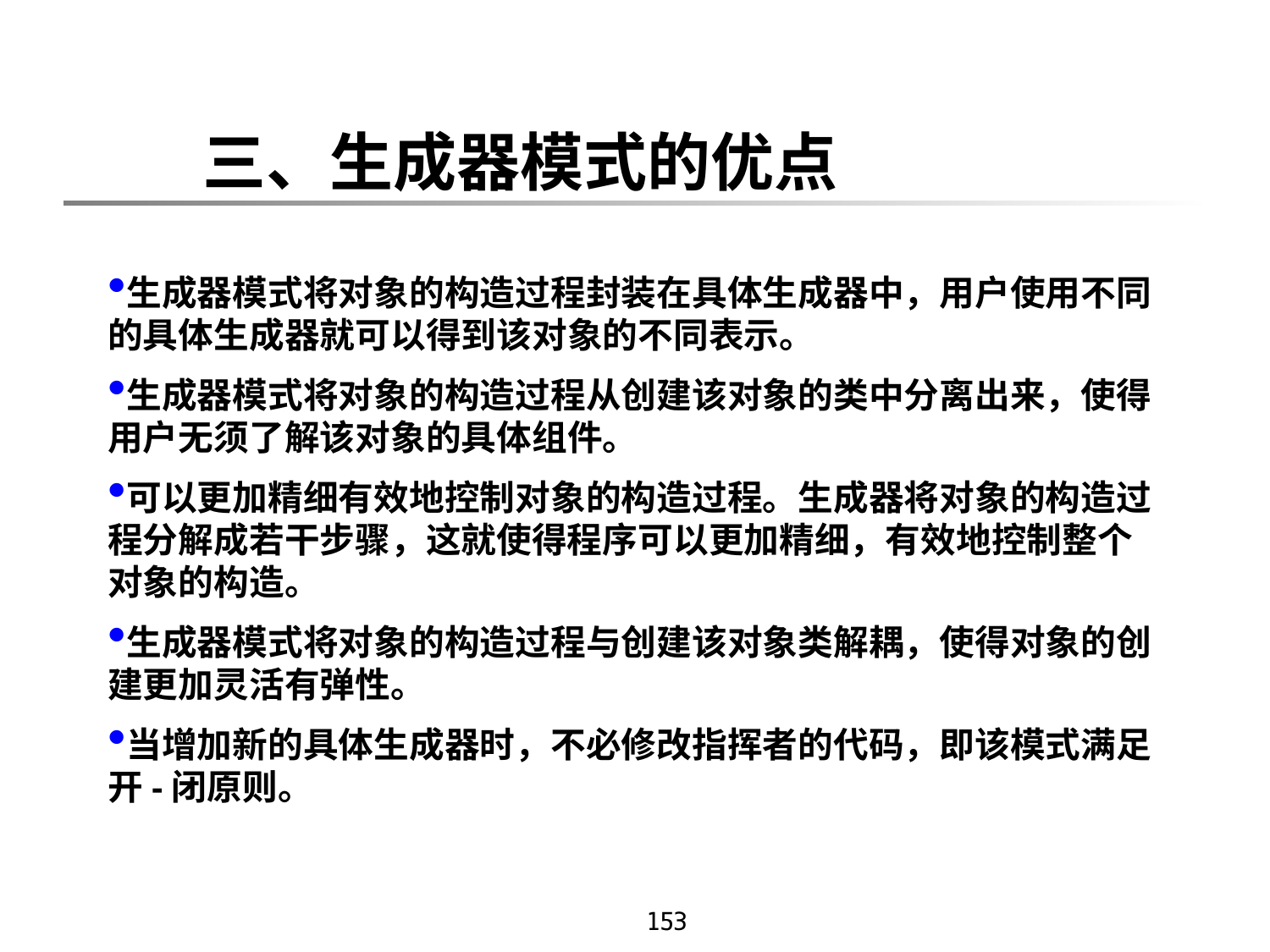

三、生成器模式的优点

生成器模式将对象的构造过程封装在具体生成器中，用户使用不同的具体生成器就可以得到该对象的不同表示。
生成器模式将对象的构造过程从创建该对象的类中分离出来，使得用户无须了解该对象的具体组件。
可以更加精细有效地控制对象的构造过程。生成器将对象的构造过程分解成若干步骤，这就使得程序可以更加精细，有效地控制整个对象的构造。
生成器模式将对象的构造过程与创建该对象类解耦，使得对象的创建更加灵活有弹性。
当增加新的具体生成器时，不必修改指挥者的代码，即该模式满足开-闭原则。

153